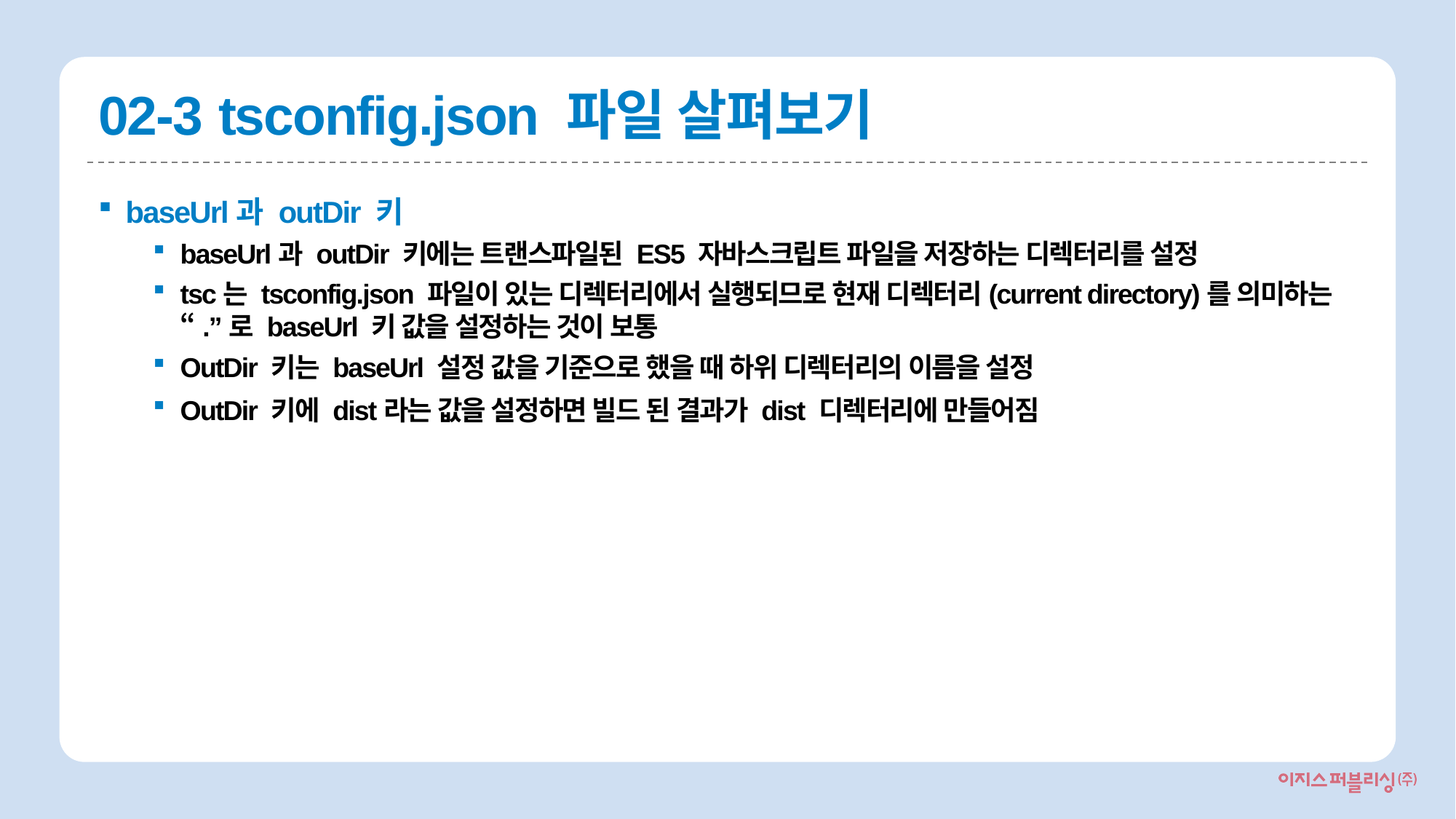

# 02-3 tsconfig.json 파일 살펴보기
baseUrl과 outDir 키
baseUrl과 outDir 키에는 트랜스파일된 ES5 자바스크립트 파일을 저장하는 디렉터리를 설정
tsc는 tsconfig.json 파일이 있는 디렉터리에서 실행되므로 현재 디렉터리(current directory)를 의미하는 “.”로 baseUrl 키 값을 설정하는 것이 보통
OutDir 키는 baseUrl 설정 값을 기준으로 했을 때 하위 디렉터리의 이름을 설정
OutDir 키에 dist라는 값을 설정하면 빌드 된 결과가 dist 디렉터리에 만들어짐